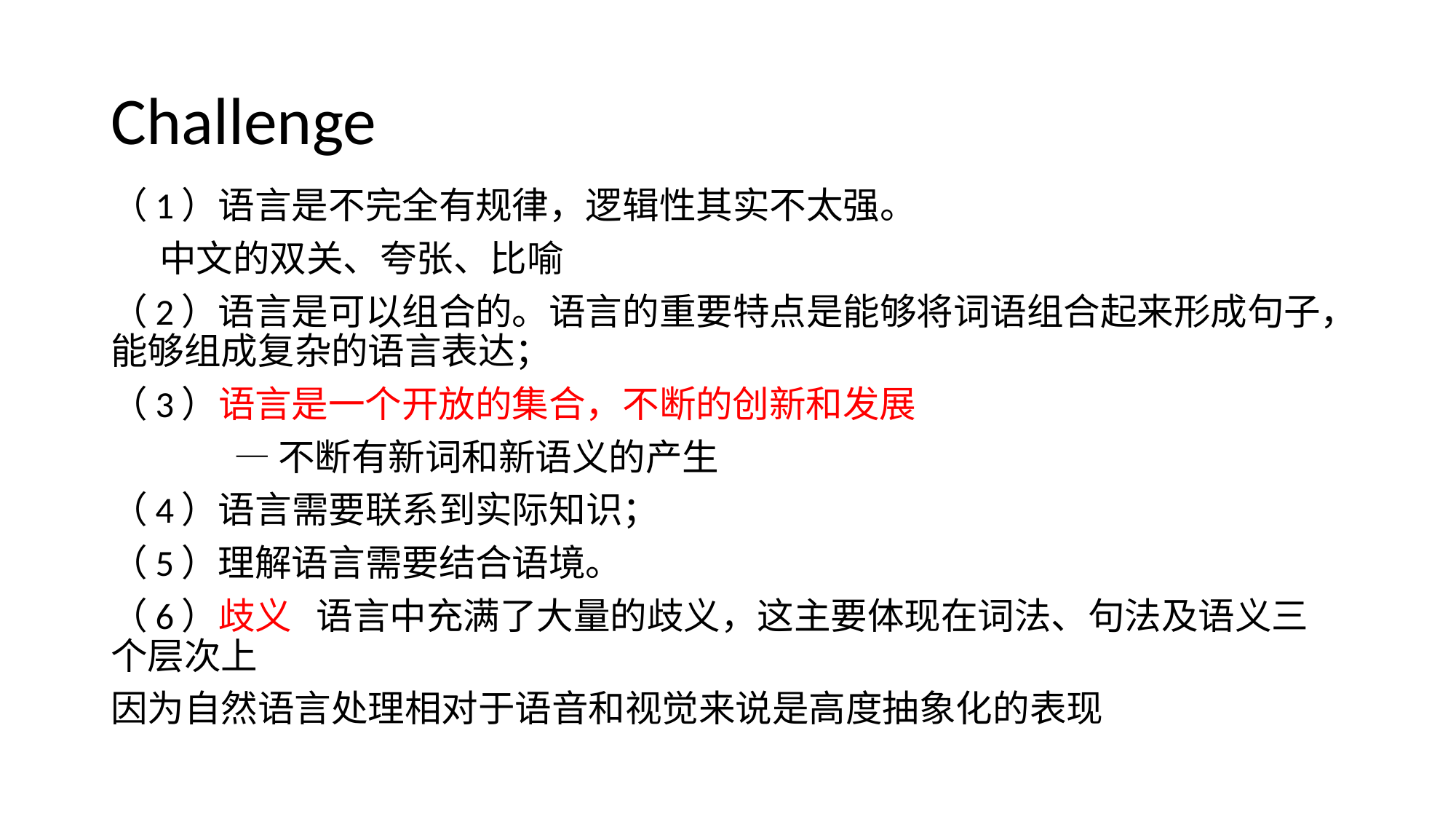

# Challenge
（1）语言是不完全有规律，逻辑性其实不太强。
     中文的双关、夸张、比喻
（2）语言是可以组合的。语言的重要特点是能够将词语组合起来形成句子，能够组成复杂的语言表达；
（3）语言是一个开放的集合，不断的创新和发展
               —不断有新词和新语义的产生
（4）语言需要联系到实际知识；
（5）理解语言需要结合语境。
（6）歧义   语言中充满了大量的歧义，这主要体现在词法、句法及语义三个层次上
因为自然语言处理相对于语音和视觉来说是高度抽象化的表现